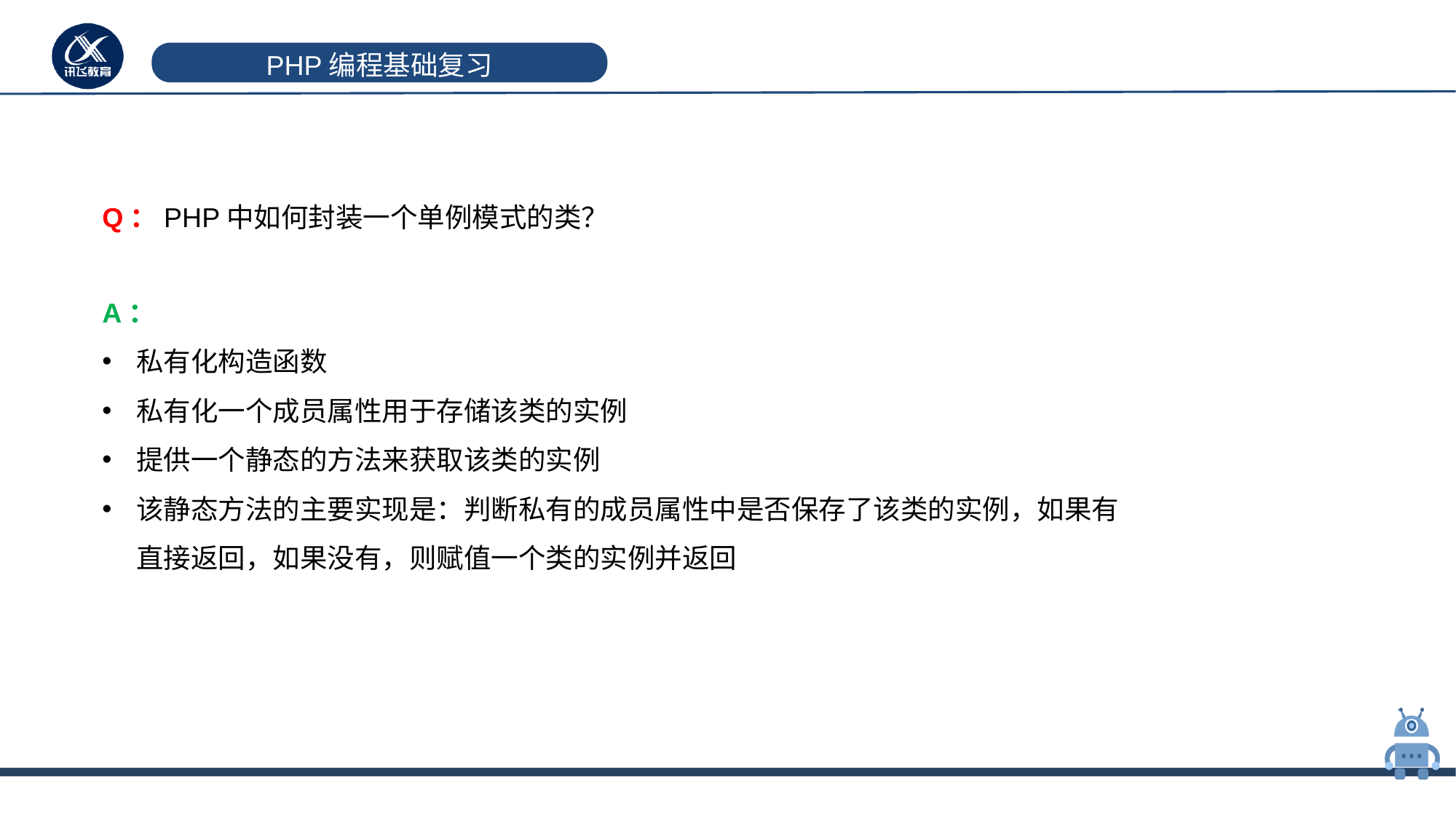

# PHP编程基础复习
Q：PHP中如何封装一个单例模式的类？
A：
私有化构造函数
私有化一个成员属性用于存储该类的实例
提供一个静态的方法来获取该类的实例
该静态方法的主要实现是：判断私有的成员属性中是否保存了该类的实例，如果有直接返回，如果没有，则赋值一个类的实例并返回